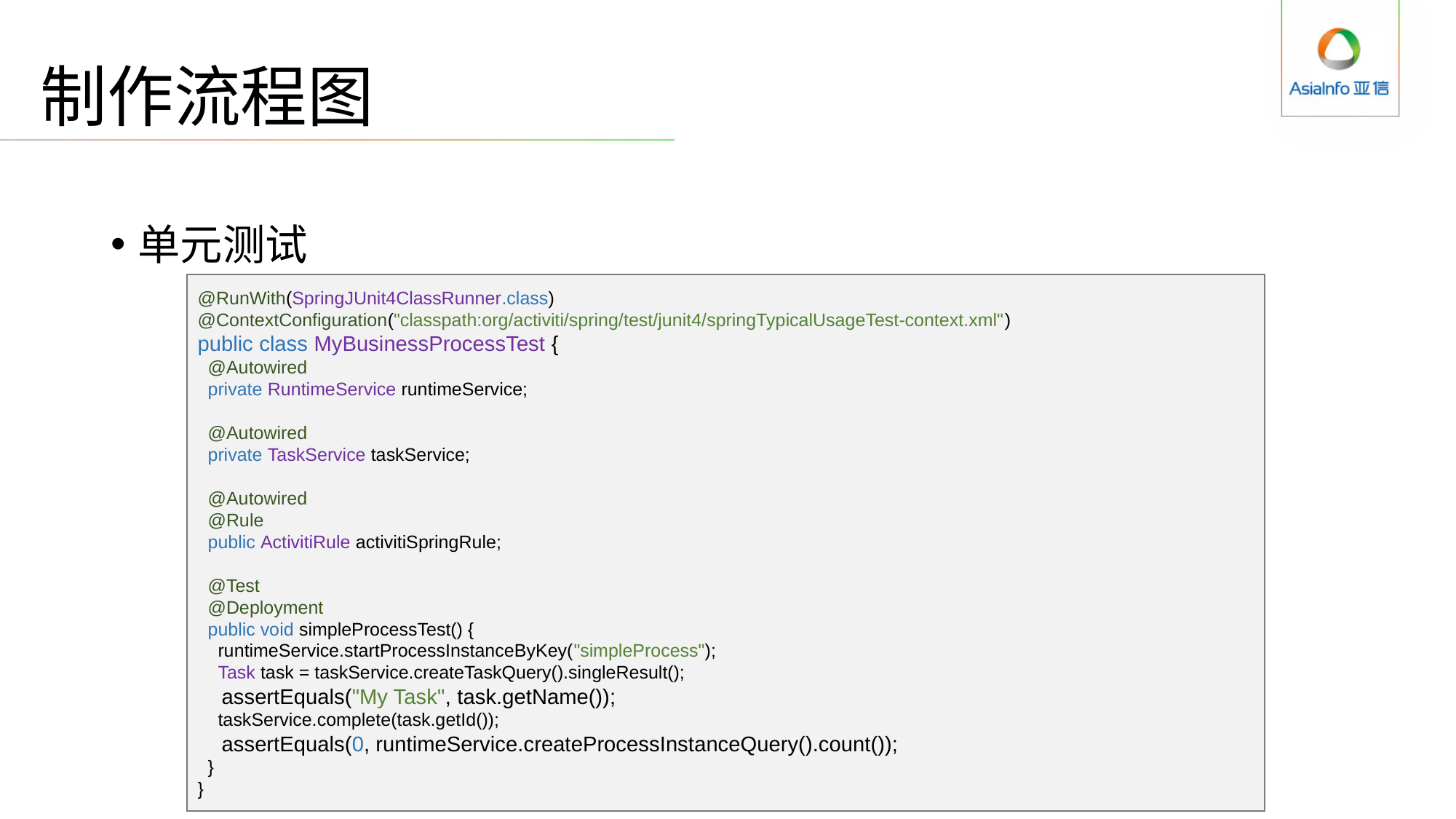

# 制作流程图
单元测试

@RunWith(SpringJUnit4ClassRunner.class)
@ContextConfiguration("classpath:org/activiti/spring/test/junit4/springTypicalUsageTest-context.xml")
public class MyBusinessProcessTest {
  @Autowired
  private RuntimeService runtimeService;

  @Autowired
  private TaskService taskService;

  @Autowired
  @Rule
  public ActivitiRule activitiSpringRule;

  @Test
  @Deployment
  public void simpleProcessTest() {
    runtimeService.startProcessInstanceByKey("simpleProcess");
    Task task = taskService.createTaskQuery().singleResult();
    assertEquals("My Task", task.getName());
    taskService.complete(task.getId());
    assertEquals(0, runtimeService.createProcessInstanceQuery().count());
  }
}